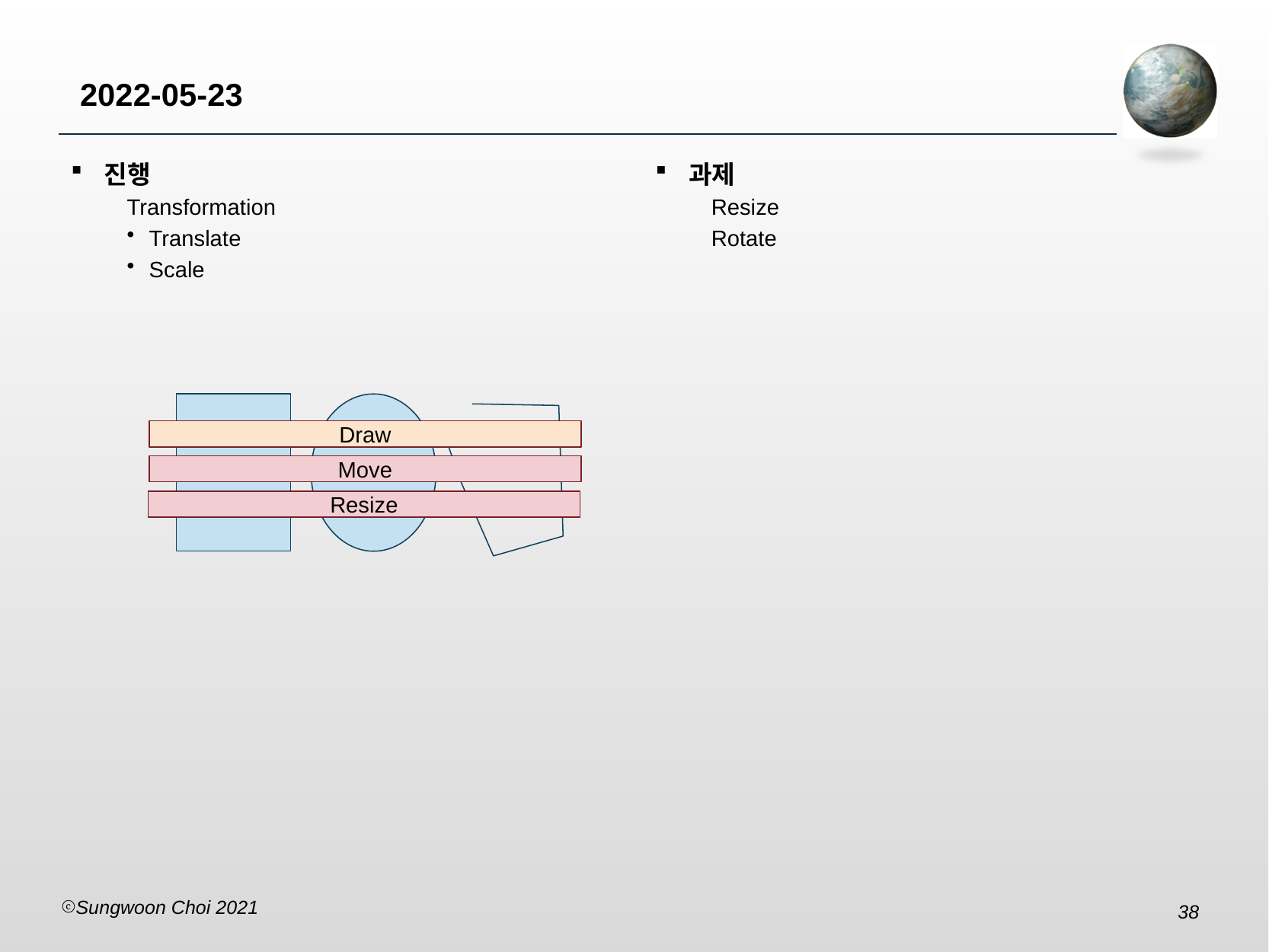

# 2022-05-23
진행
Transformation
Translate
Scale
과제
Resize
Rotate

Draw
Move
Resize
Sungwoon Choi 2021
38